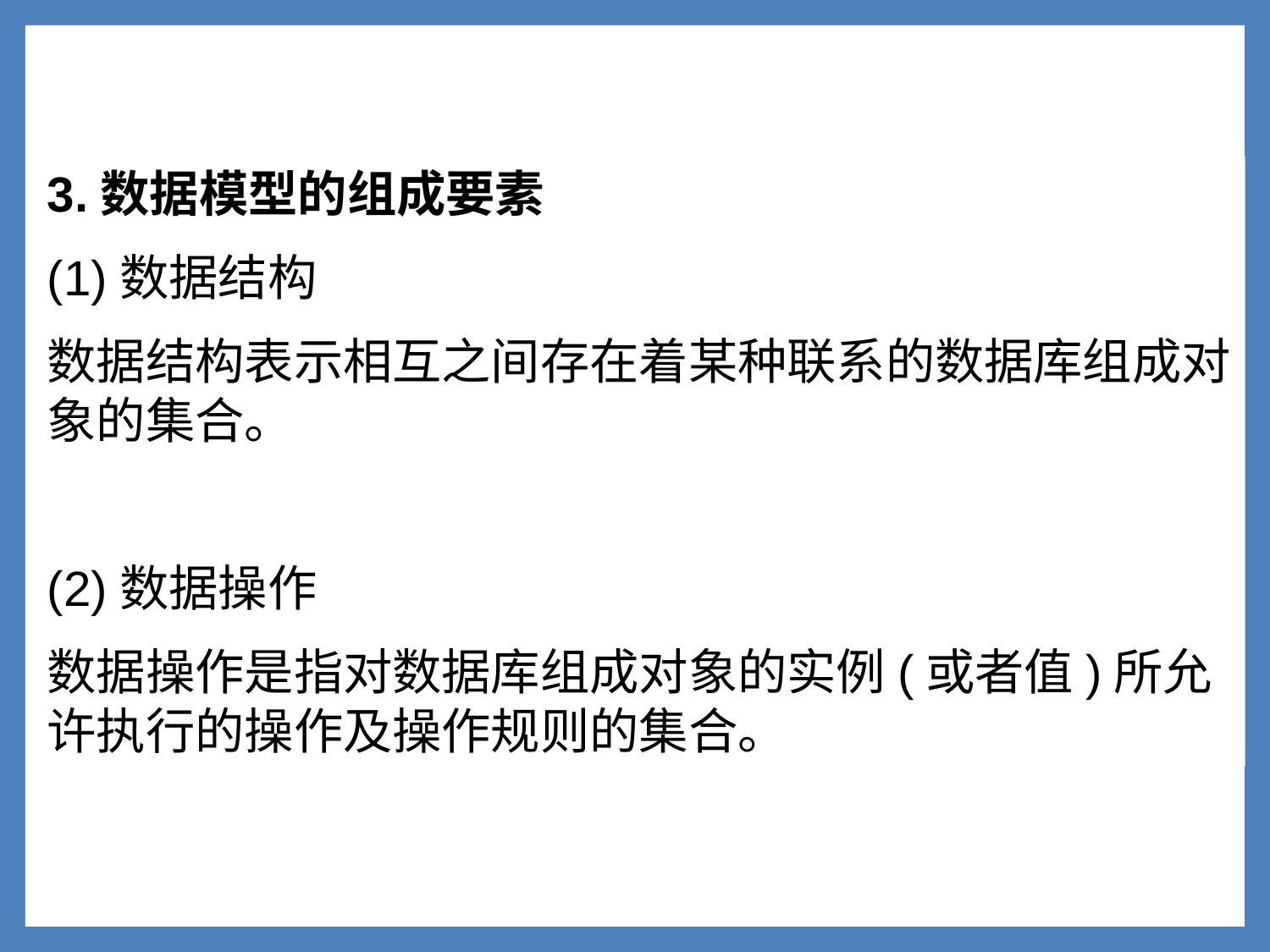

3.数据模型的组成要素
(1)数据结构
数据结构表示相互之间存在着某种联系的数据库组成对象的集合。

(2)数据操作
数据操作是指对数据库组成对象的实例(或者值)所允许执行的操作及操作规则的集合。